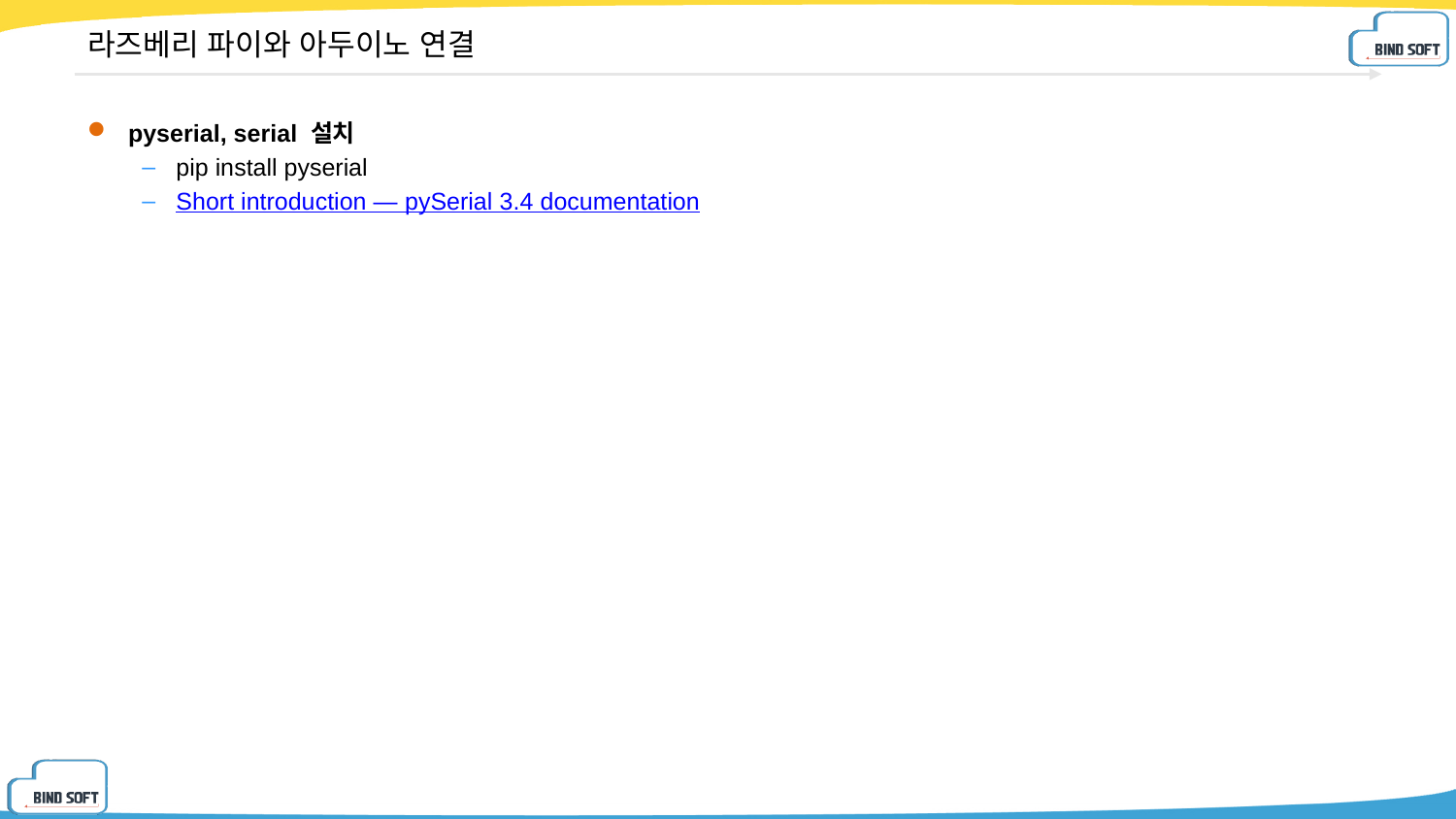

# 라즈베리 파이와 아두이노 연결
pyserial, serial 설치
pip install pyserial
Short introduction — pySerial 3.4 documentation